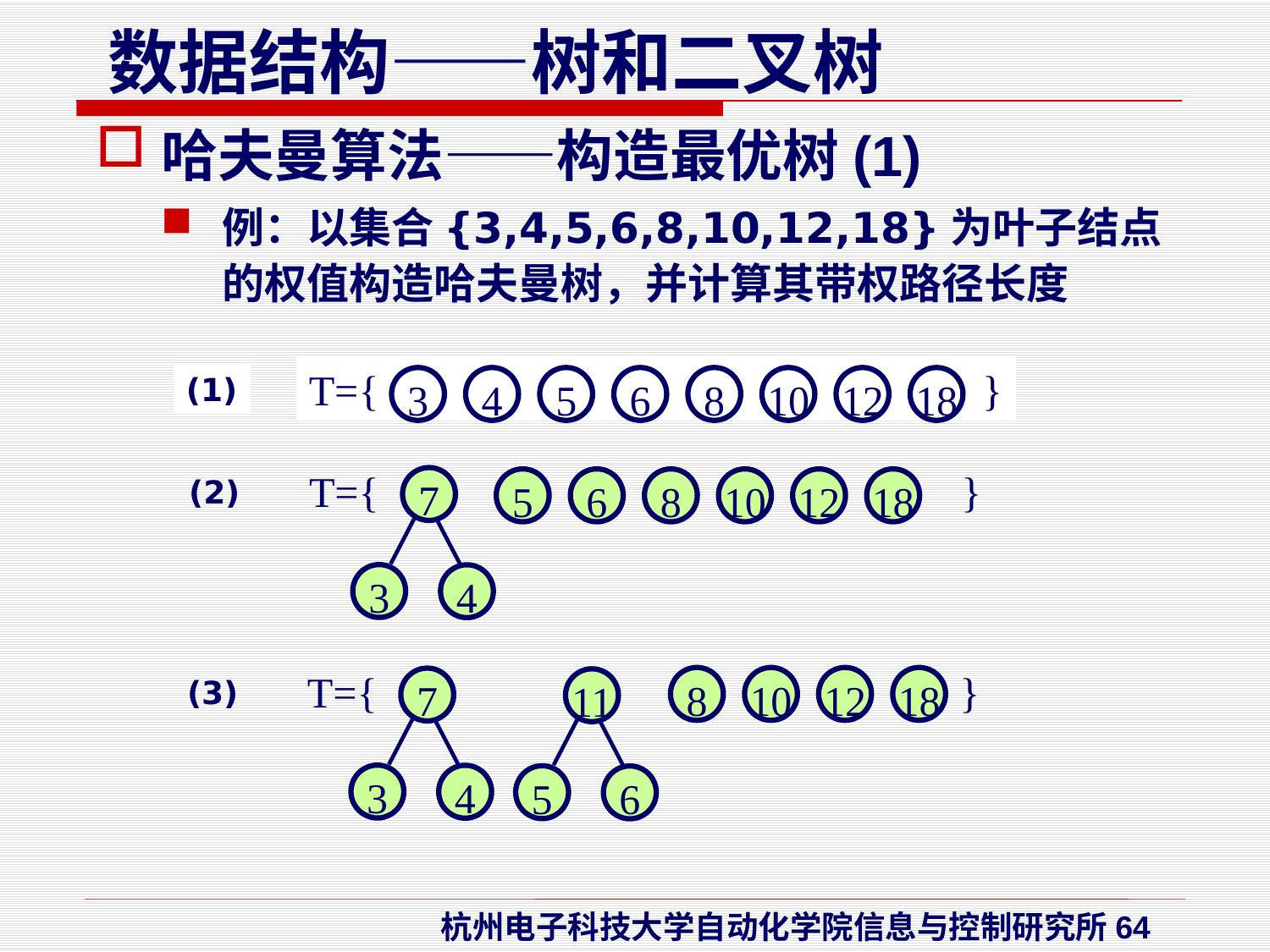

哈夫曼算法——构造最优树(1)
例：以集合{3,4,5,6,8,10,12,18}为叶子结点的权值构造哈夫曼树，并计算其带权路径长度
T={                                                         }
3
4
5
6
8
10
12
18
(1)
T={                                                       }
(2)
7

3
4
5
6
8
10
12
18
T={                                                       }
(3)
8
10
12
18
7

3
4
11

5
6